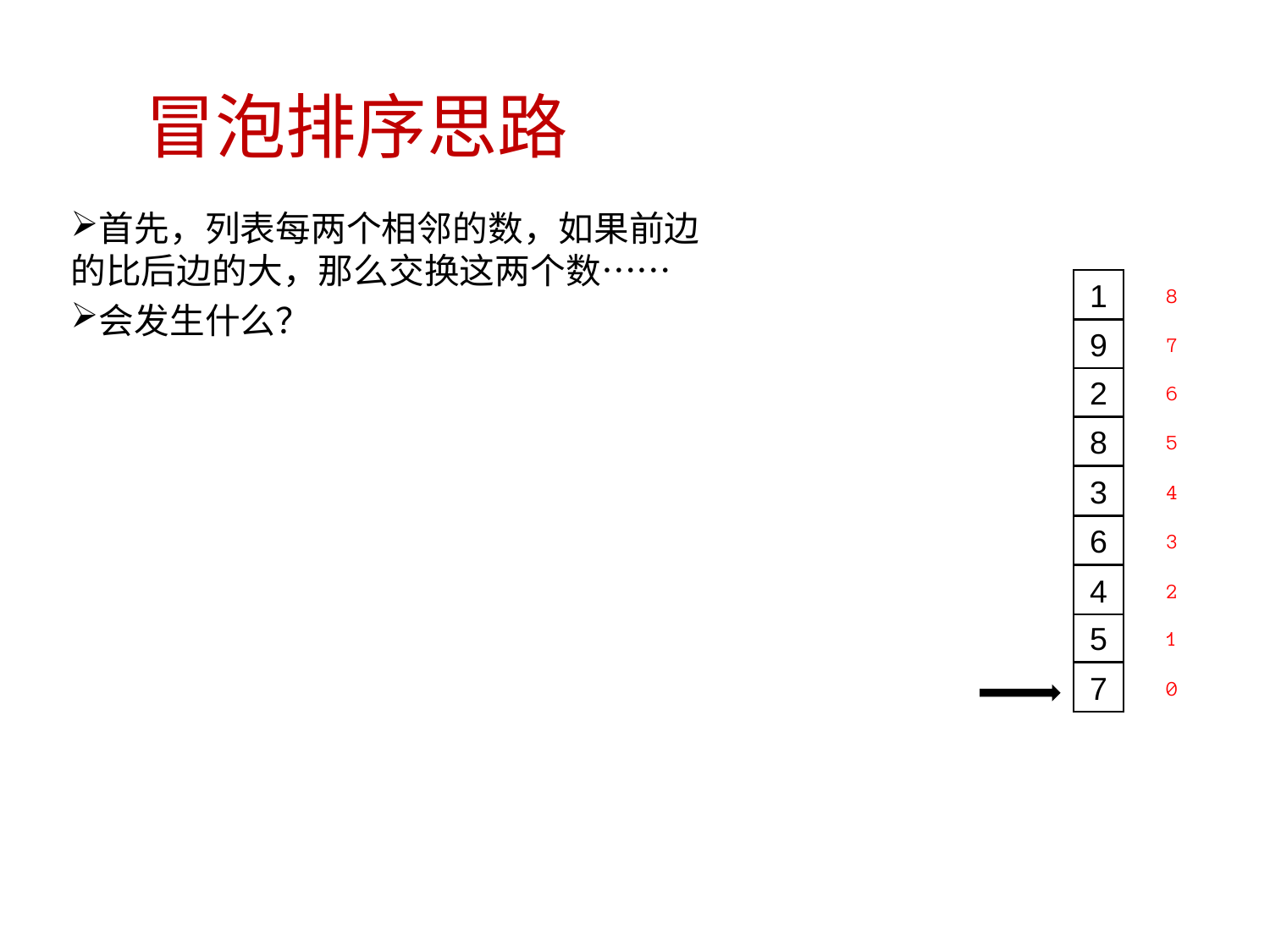

# 冒泡排序思路
首先，列表每两个相邻的数，如果前边的比后边的大，那么交换这两个数……
会发生什么？

1
9
2
8
3
0
1
2
3
4
5
6
7
8
6
4
5
7